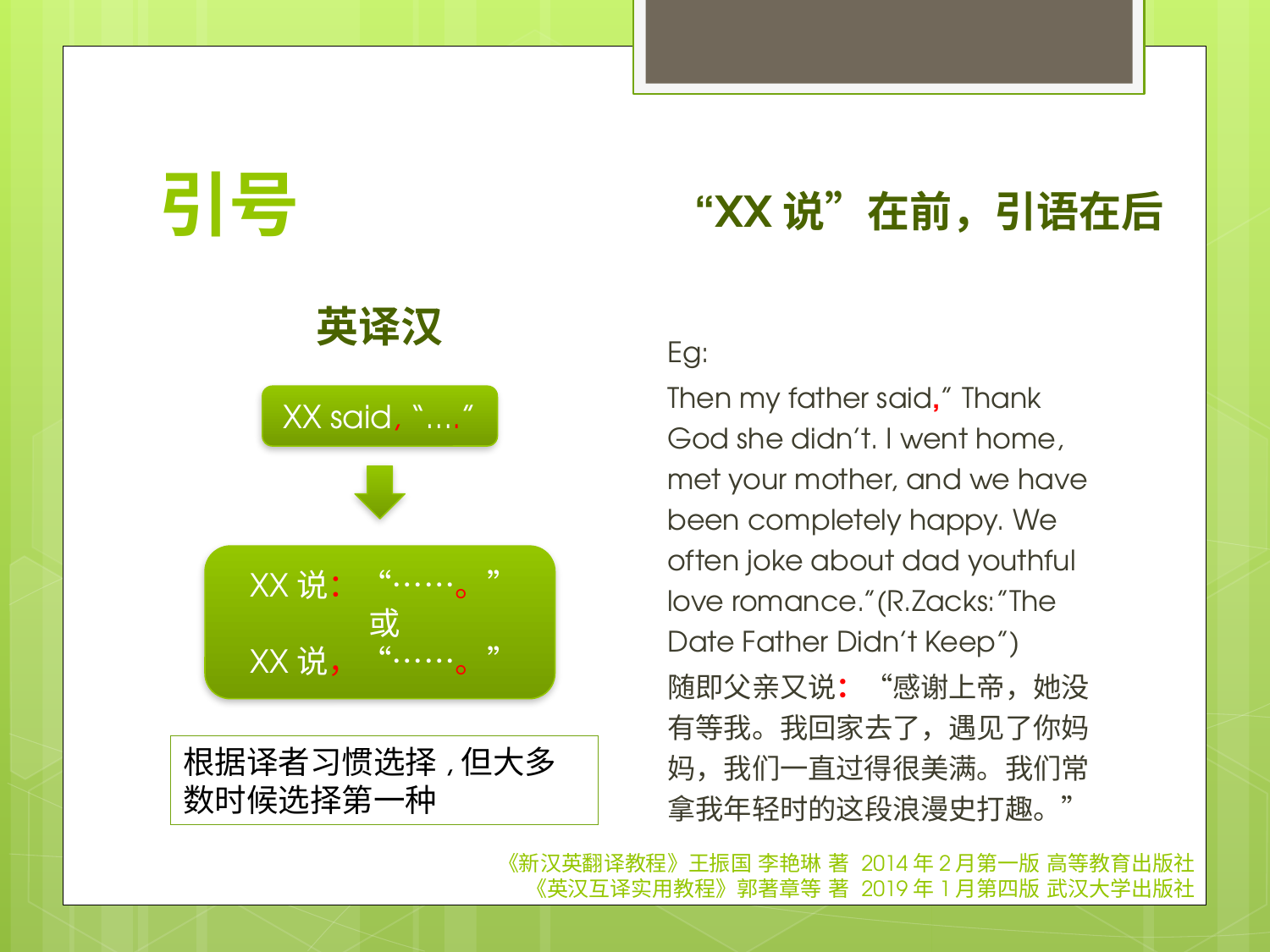

# 引号
“XX说”在前，引语在后
英译汉
Eg:
Then my father said,” Thank God she didn’t. I went home, met your mother, and we have been completely happy. We often joke about dad youthful love romance.”(R.Zacks:”The Date Father Didn’t Keep”)
随即父亲又说：“感谢上帝，她没有等我。我回家去了，遇见了你妈妈，我们一直过得很美满。我们常拿我年轻时的这段浪漫史打趣。”
XX said, “….”

XX说：“……。”
或
XX说，“……。”
根据译者习惯选择,但大多数时候选择第一种
《新汉英翻译教程》王振国 李艳琳 著 2014年2月第一版 高等教育出版社
《英汉互译实用教程》郭著章等 著 2019年1月第四版 武汉大学出版社